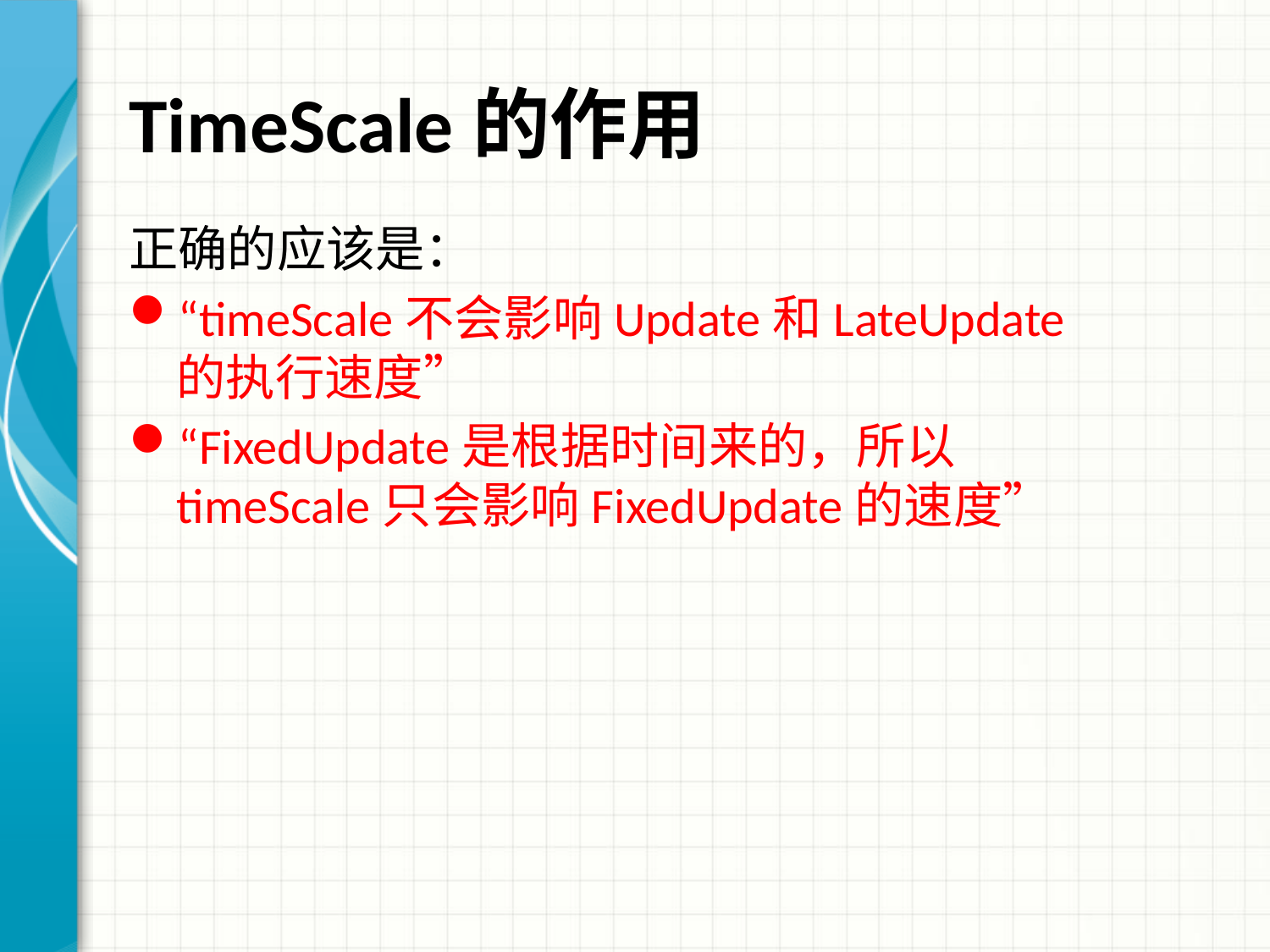

# TimeScale的作用
正确的应该是：
“timeScale不会影响Update和LateUpdate的执行速度”
“FixedUpdate是根据时间来的，所以timeScale只会影响FixedUpdate的速度”